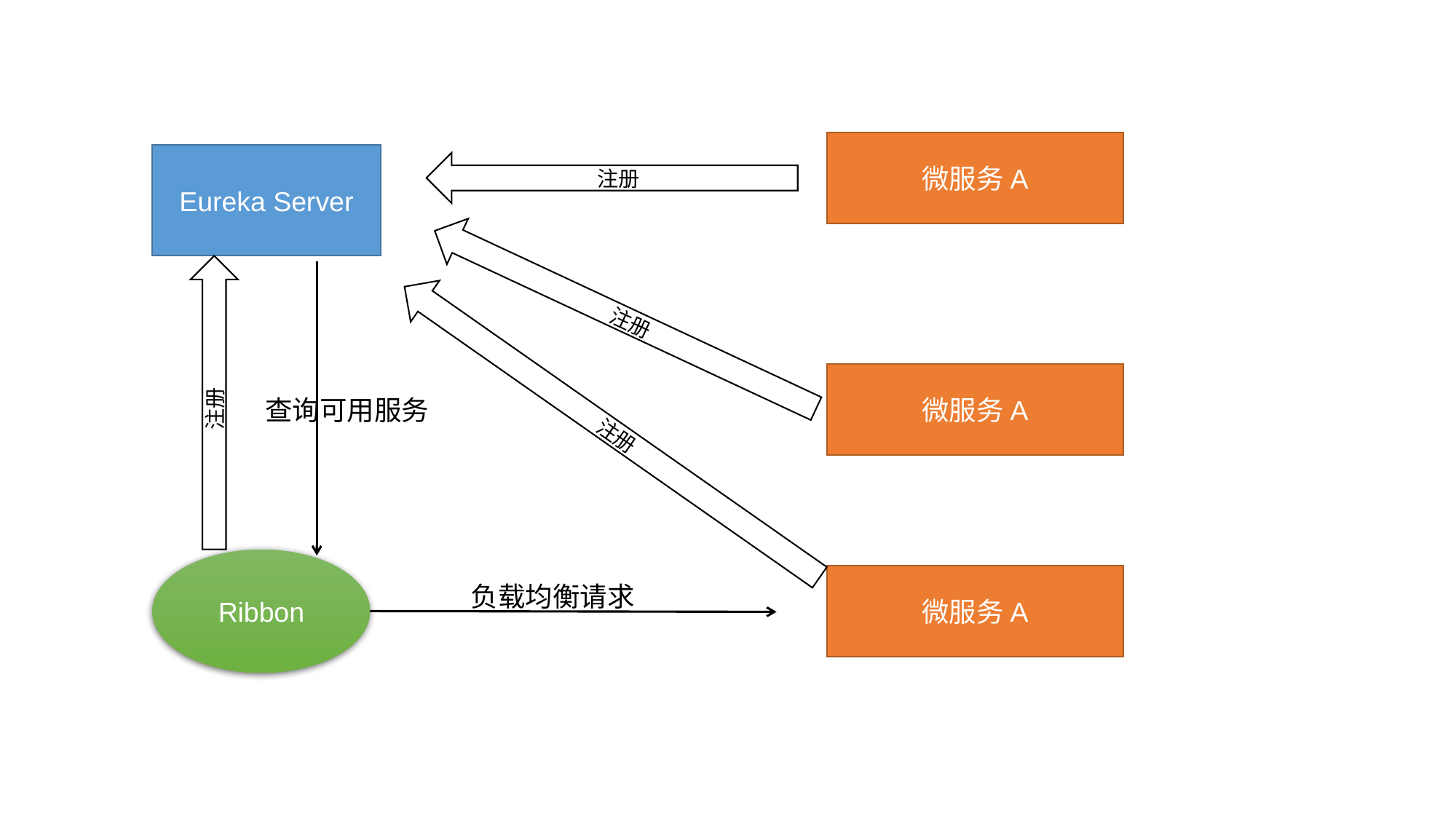

微服务A
Eureka Server
注册
注册
微服务A
注册
查询可用服务
注册
Ribbon
微服务A
负载均衡请求